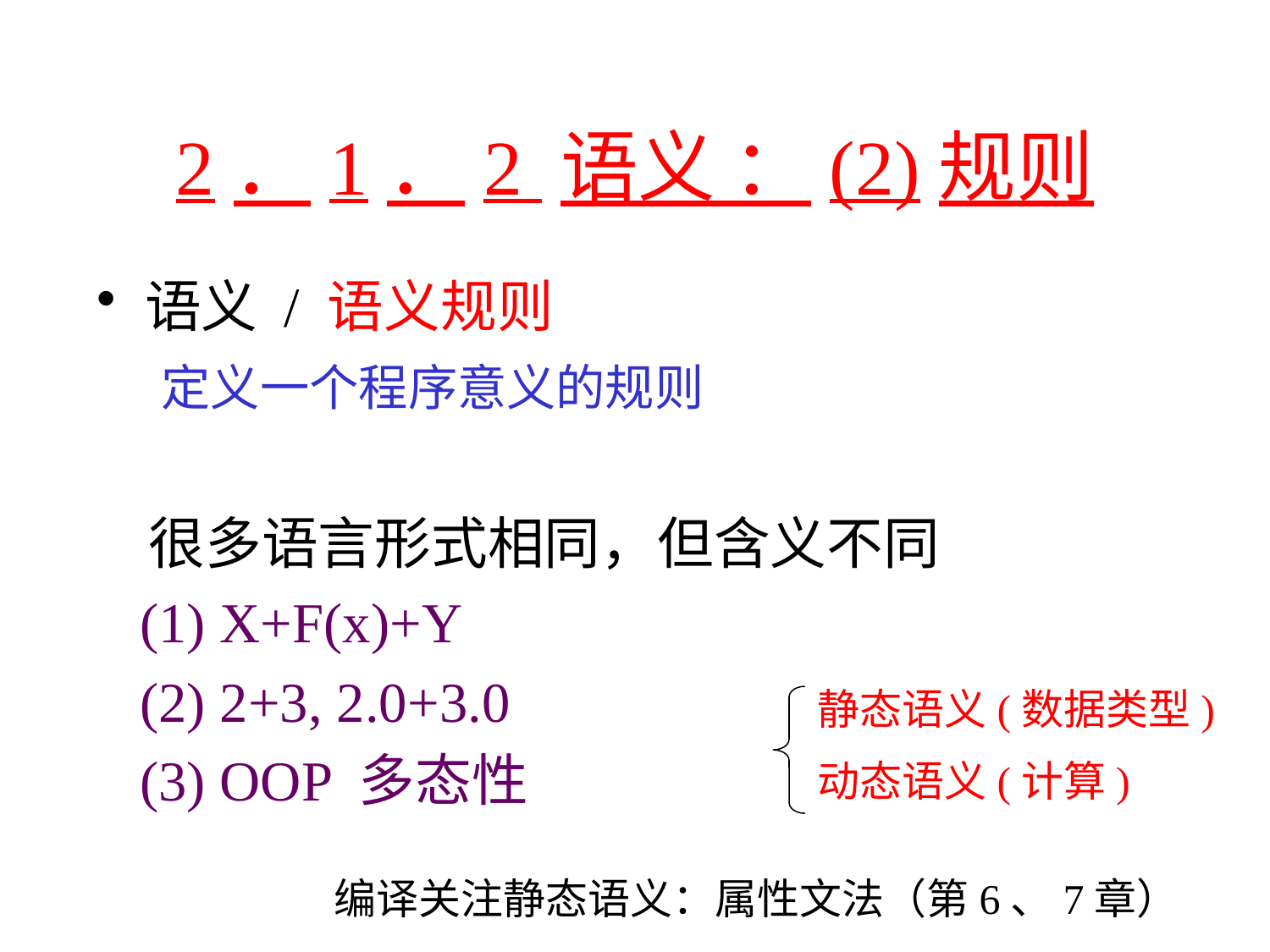

# 2．1．2 语义 ：(2)规则
语义 / 语义规则
    定义一个程序意义的规则

   很多语言形式相同，但含义不同
   (1) X+F(x)+Y
   (2) 2+3, 2.0+3.0
   (3) OOP 多态性

静态语义(数据类型)
动态语义(计算)

编译关注静态语义：属性文法（第6、7章）